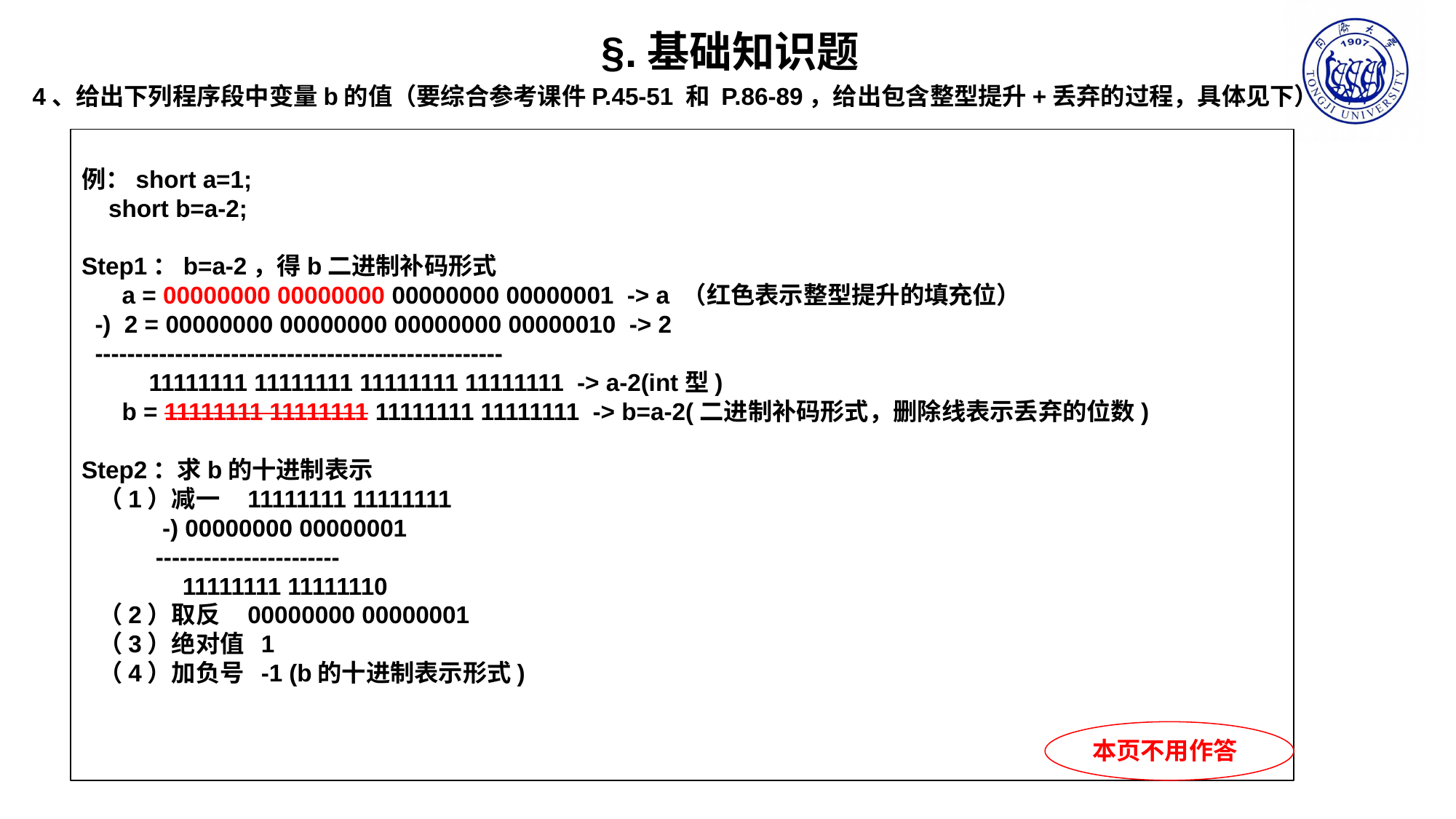

§.基础知识题
4、给出下列程序段中变量b的值（要综合参考课件P.45-51 和 P.86-89，给出包含整型提升+丢弃的过程，具体见下）

例：short a=1;
    short b=a-2;

Step1：b=a-2，得b二进制补码形式
      a = 00000000 00000000 00000000 00000001  -> a （红色表示整型提升的填充位）
  -)  2 = 00000000 00000000 00000000 00000010  -> 2
  ---------------------------------------------------
          11111111 11111111 11111111 11111111  -> a-2(int型)
      b = 11111111 11111111 11111111 11111111  -> b=a-2(二进制补码形式，删除线表示丢弃的位数)

Step2：求b的十进制表示
  （1）减一    11111111 11111111
            -) 00000000 00000001
           -----------------------
               11111111 11111110
  （2）取反    00000000 00000001
  （3）绝对值  1
  （4）加负号  -1 (b的十进制表示形式)
本页不用作答